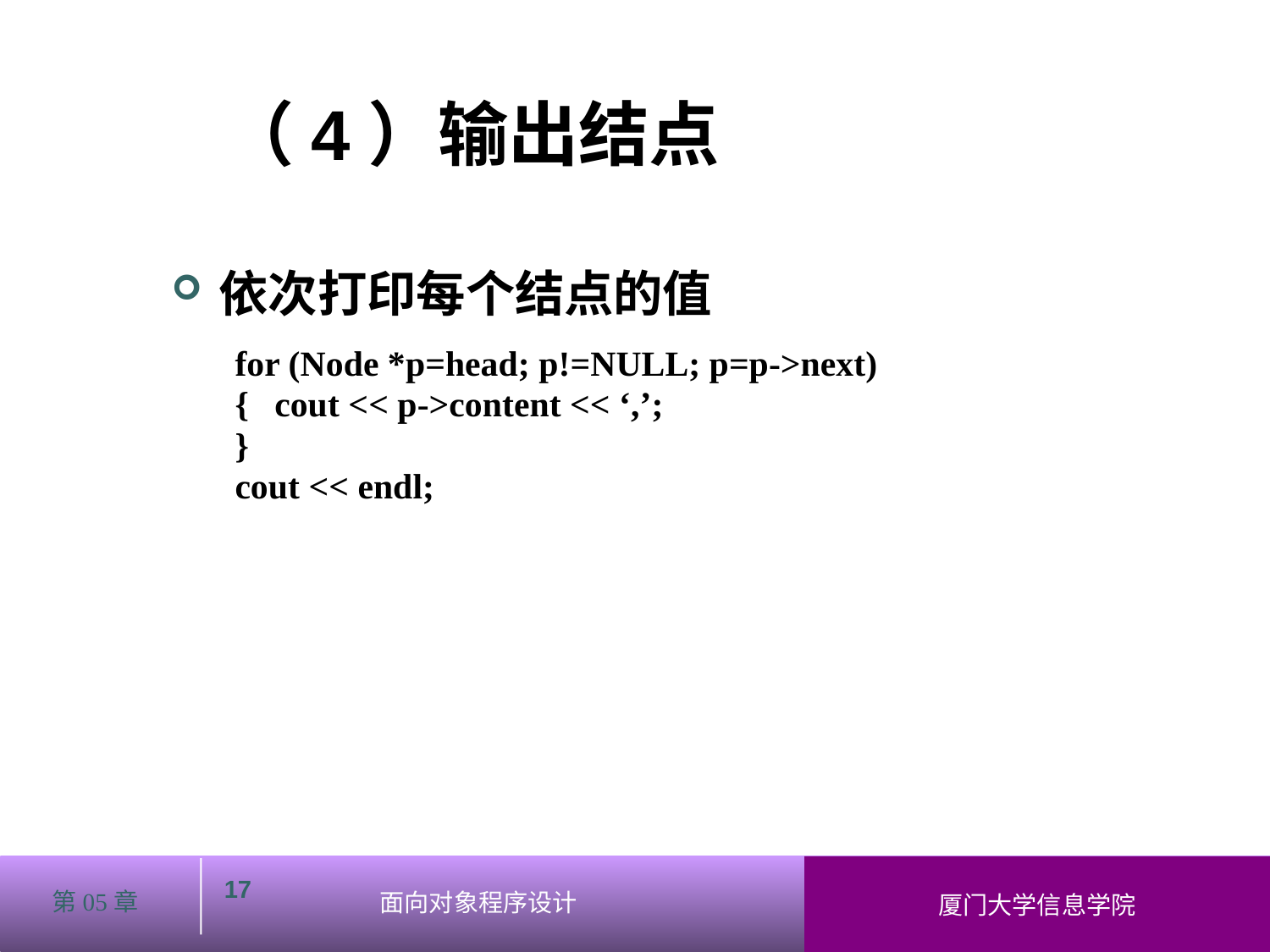

（4）输出结点
依次打印每个结点的值

for (Node *p=head; p!=NULL; p=p->next)
{	cout << p->content << ‘,’;
}
cout << endl;
17